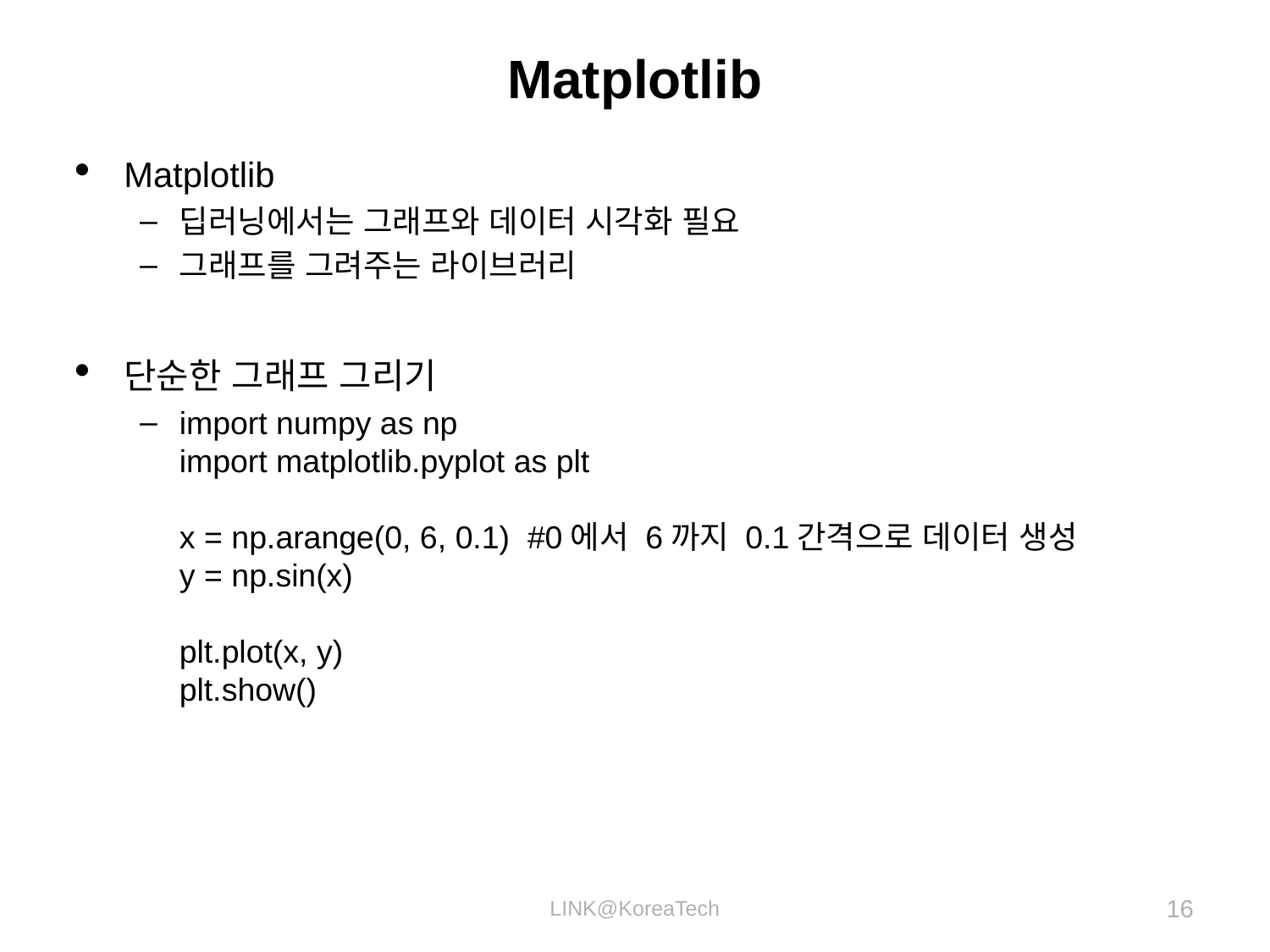

# Matplotlib
Matplotlib
딥러닝에서는 그래프와 데이터 시각화 필요
그래프를 그려주는 라이브러리

단순한 그래프 그리기
import numpy as np
import matplotlib.pyplot as plt
x = np.arange(0, 6, 0.1)  #0에서 6까지 0.1간격으로 데이터 생성
y = np.sin(x)
plt.plot(x, y)
plt.show()

LINK@KoreaTech
16